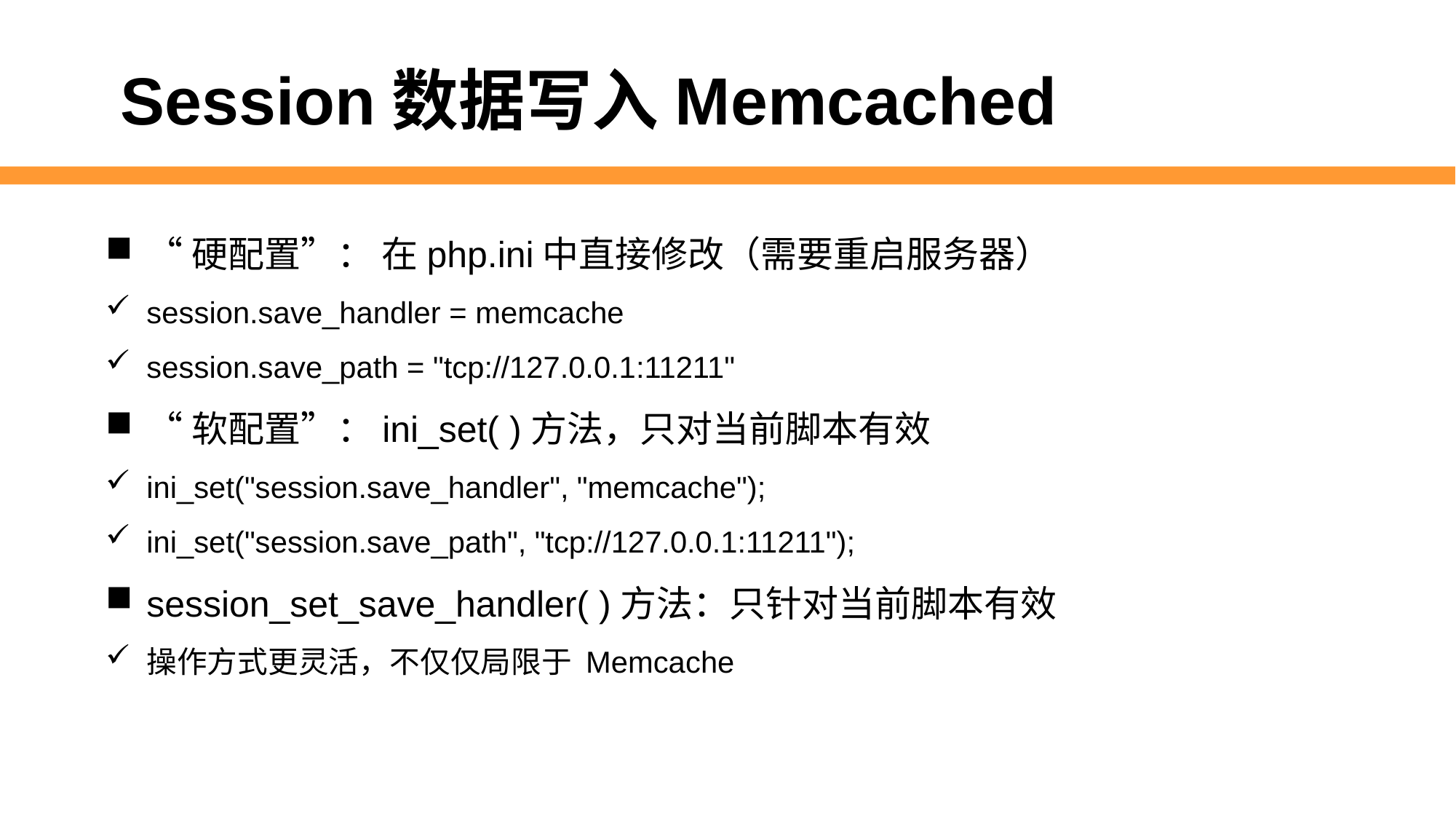

Session数据写入Memcached
“硬配置”： 在php.ini中直接修改（需要重启服务器）
session.save_handler = memcache
session.save_path = "tcp://127.0.0.1:11211"
“软配置”：ini_set( )方法，只对当前脚本有效
ini_set("session.save_handler", "memcache");
ini_set("session.save_path", "tcp://127.0.0.1:11211");
session_set_save_handler( )方法：只针对当前脚本有效
操作方式更灵活，不仅仅局限于 Memcache